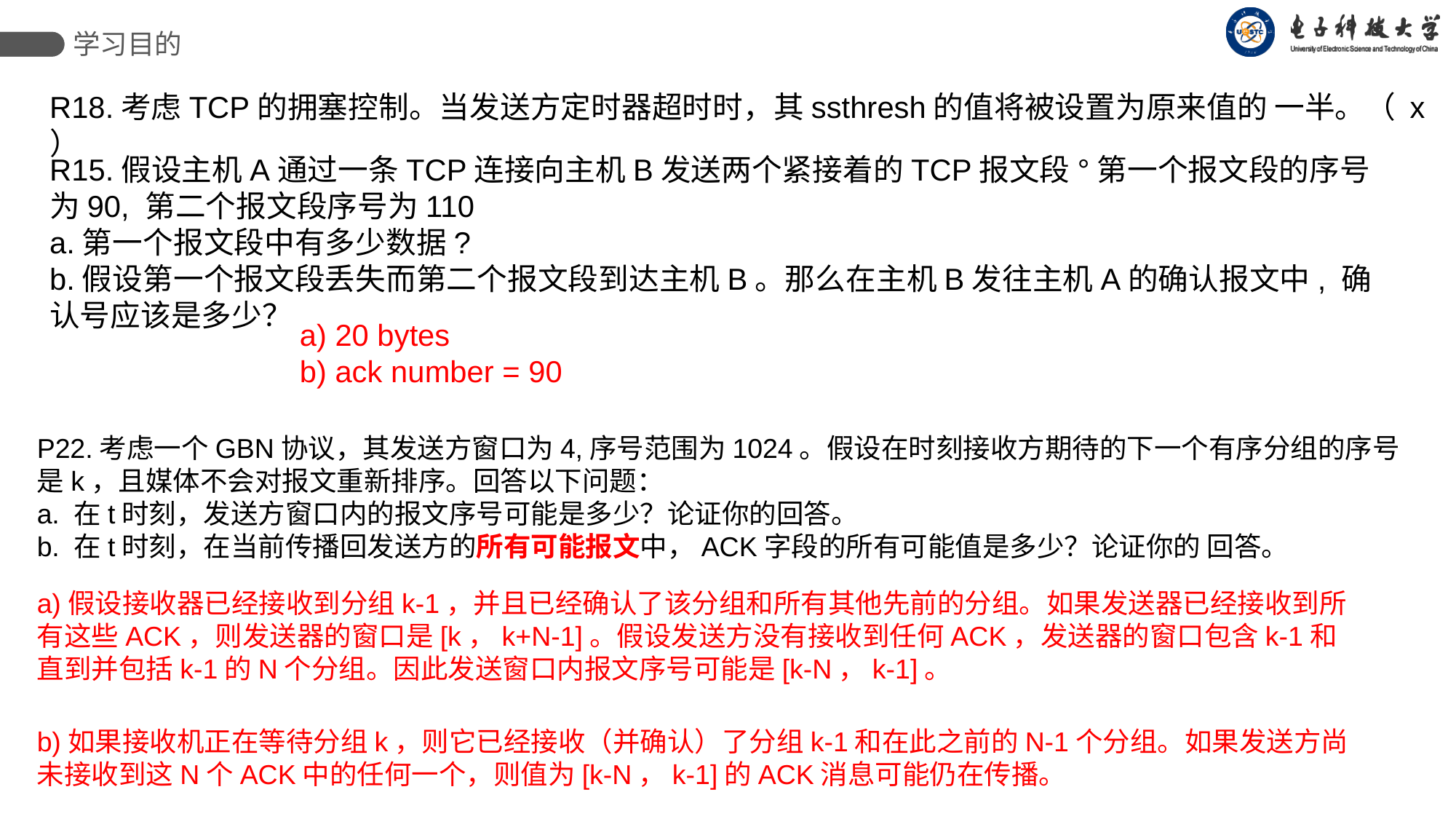

学习目的
R18.考虑TCP的拥塞控制。当发送方定时器超时时，其ssthresh的值将被设置为原来值的 一半。（ x ）
R15.假设主机A通过一条TCP连接向主机B发送两个紧接着的TCP报文段°第一个报文段的序号为90, 第二个报文段序号为110
a.第一个报文段中有多少数据?
b.假设第一个报文段丢失而第二个报文段到达主机B。那么在主机B发往主机A的确认报文中, 确认号应该是多少？
a) 20 bytes
b) ack number = 90
P22.考虑一个GBN协议，其发送方窗口为4,序号范围为1024。假设在时刻接收方期待的下一个有序分组的序号是k，且媒体不会对报文重新排序。回答以下问题：
a. 在t时刻，发送方窗口内的报文序号可能是多少？论证你的回答。
b. 在t时刻，在当前传播回发送方的所有可能报文中，ACK字段的所有可能值是多少？论证你的 回答。
a)假设接收器已经接收到分组k-1，并且已经确认了该分组和所有其他先前的分组。如果发送器已经接收到所有这些ACK，则发送器的窗口是[k，k+N-1]。假设发送方没有接收到任何ACK，发送器的窗口包含k-1和直到并包括k-1的N个分组。因此发送窗口内报文序号可能是[k-N，k-1]。
b)如果接收机正在等待分组k，则它已经接收（并确认）了分组k-1和在此之前的N-1个分组。如果发送方尚未接收到这N个ACK中的任何一个，则值为[k-N，k-1]的ACK消息可能仍在传播。